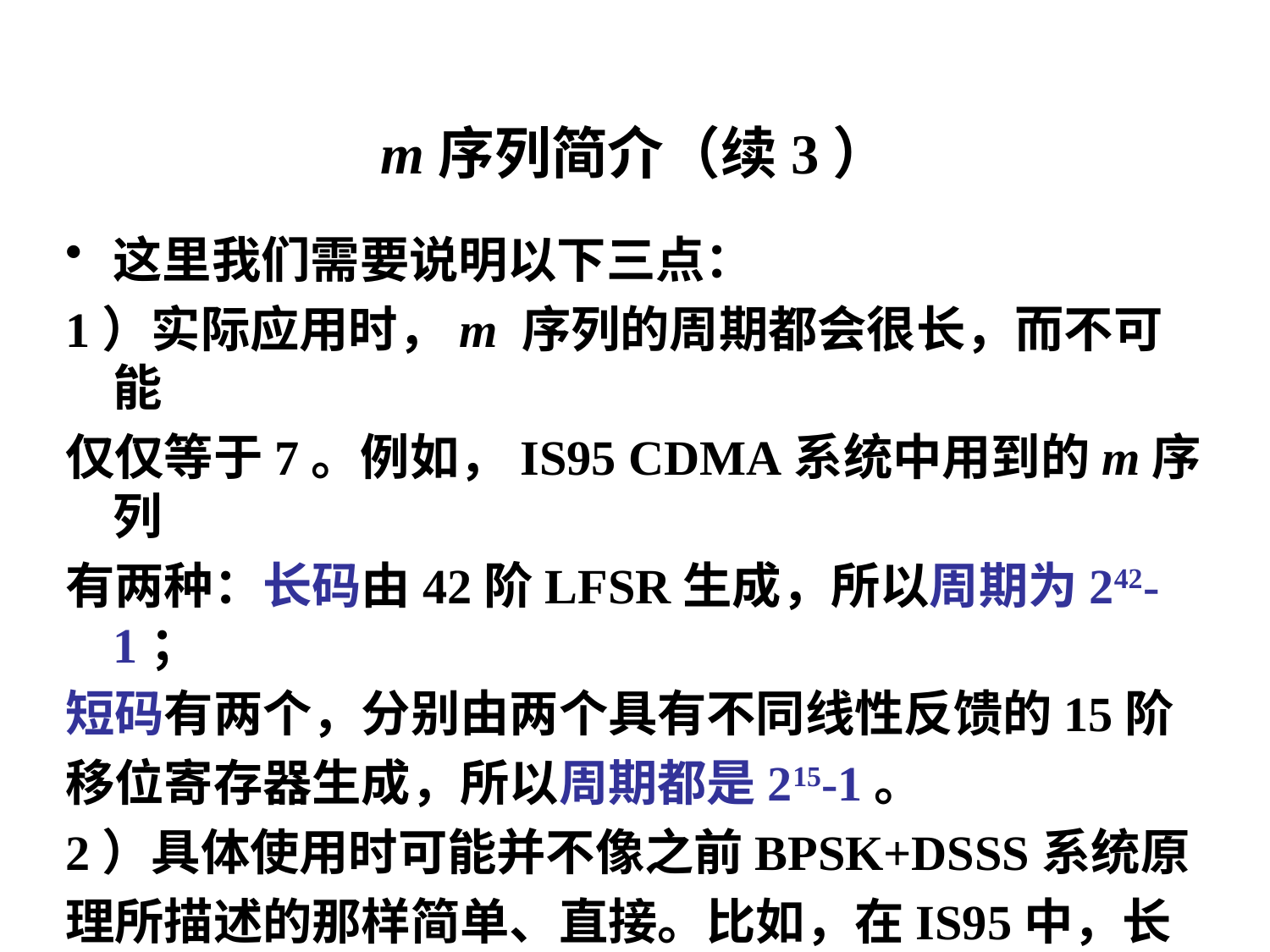

# m序列简介（续3）
这里我们需要说明以下三点：
1）实际应用时，m 序列的周期都会很长，而不可能
仅仅等于7。例如，IS95 CDMA系统中用到的m序列
有两种：长码由42阶LFSR生成，所以周期为242-1；
短码有两个，分别由两个具有不同线性反馈的15阶
移位寄存器生成，所以周期都是215-1。
2）具体使用时可能并不像之前BPSK+DSSS系统原
理所描述的那样简单、直接。比如，在IS95中，长码
除用于上行链路扩频外，还被用于下行链路的数据
扰码。